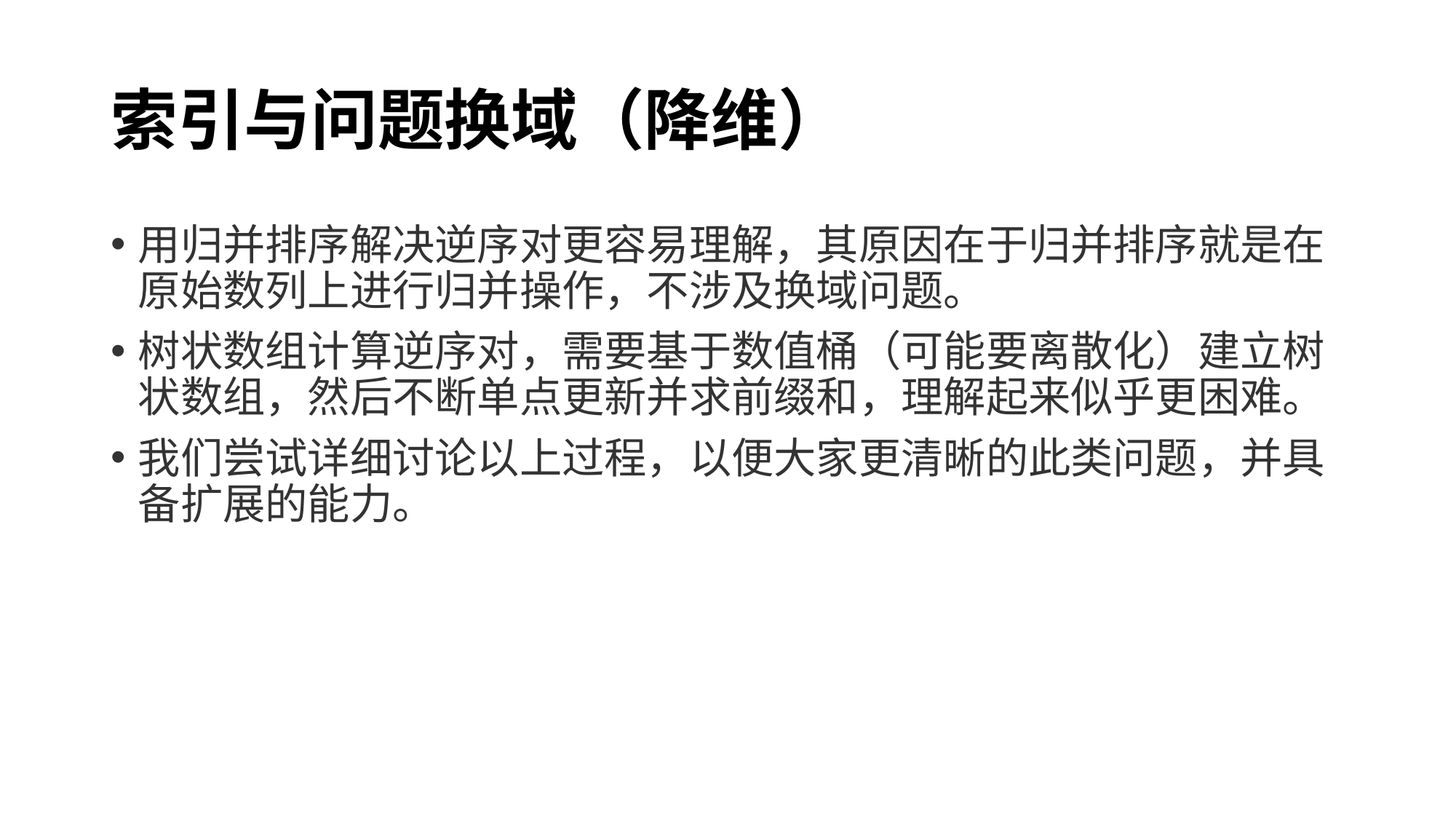

# 索引与问题换域（降维）
用归并排序解决逆序对更容易理解，其原因在于归并排序就是在原始数列上进行归并操作，不涉及换域问题。
树状数组计算逆序对，需要基于数值桶（可能要离散化）建立树状数组，然后不断单点更新并求前缀和，理解起来似乎更困难。
我们尝试详细讨论以上过程，以便大家更清晰的此类问题，并具备扩展的能力。